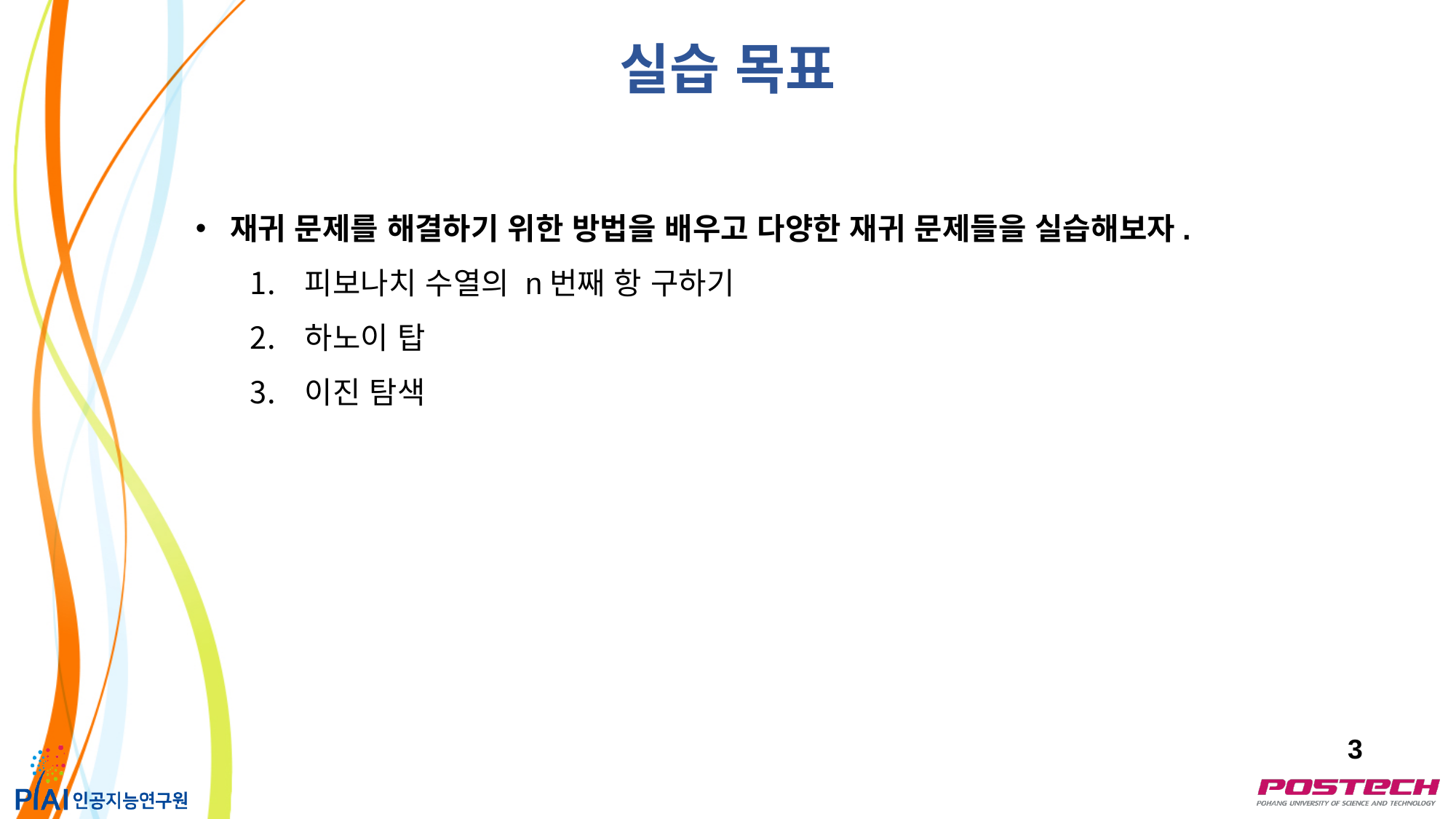

실습 목표
재귀 문제를 해결하기 위한 방법을 배우고 다양한 재귀 문제들을 실습해보자.
피보나치 수열의 n번째 항 구하기
하노이 탑
이진 탐색